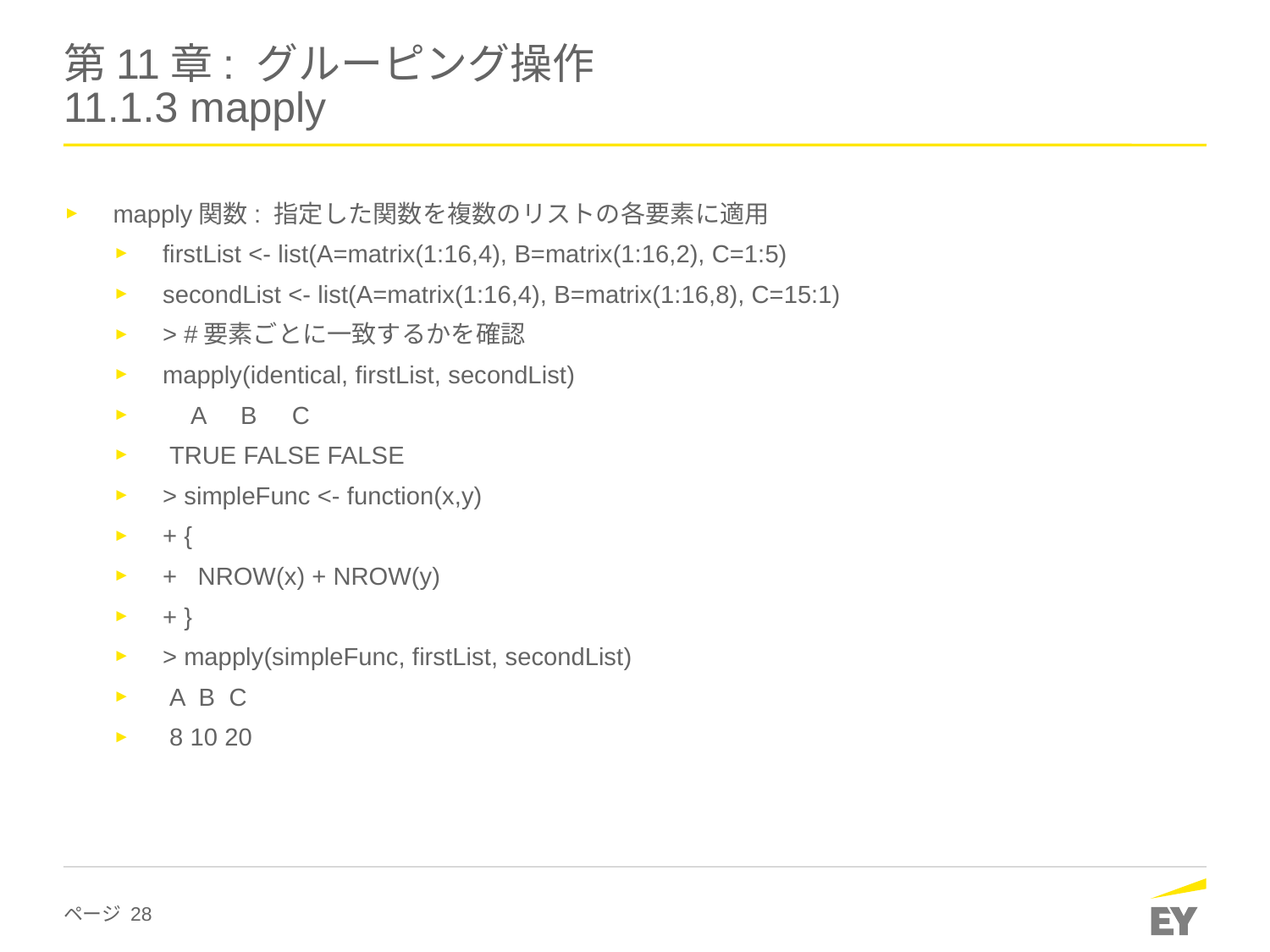

# 第11章: グルーピング操作 11.1.3 mapply
mapply関数: 指定した関数を複数のリストの各要素に適用
firstList <- list(A=matrix(1:16,4), B=matrix(1:16,2), C=1:5)
secondList <- list(A=matrix(1:16,4), B=matrix(1:16,8), C=15:1)
> #要素ごとに一致するかを確認
mapply(identical, firstList, secondList)
    A     B     C
 TRUE FALSE FALSE
> simpleFunc <- function(x,y)
+ {
+   NROW(x) + NROW(y)
+ }
> mapply(simpleFunc, firstList, secondList)
 A  B  C
 8 10 20